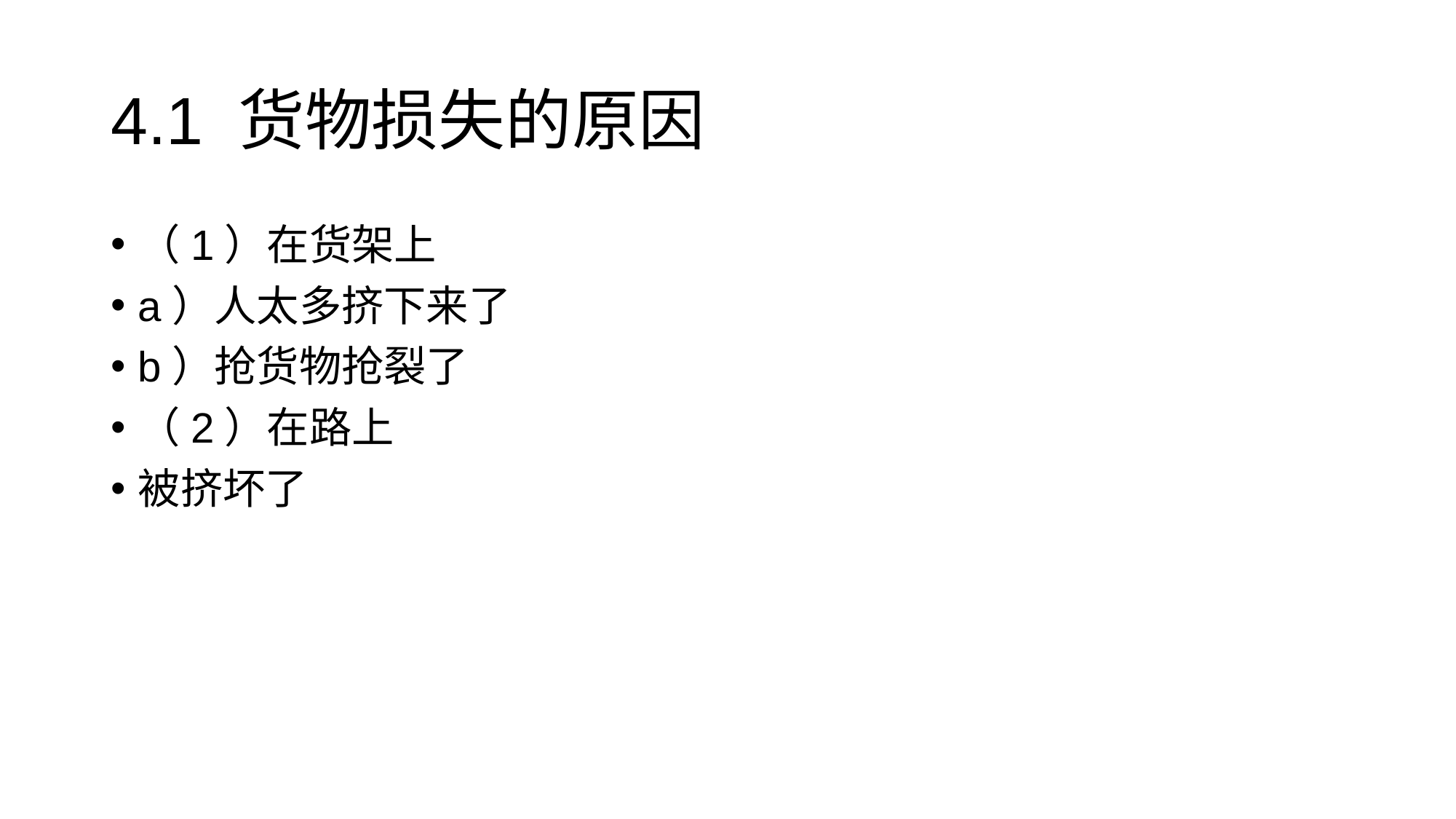

# 4.1 货物损失的原因
（1）在货架上
a）人太多挤下来了
b）抢货物抢裂了
（2）在路上
被挤坏了